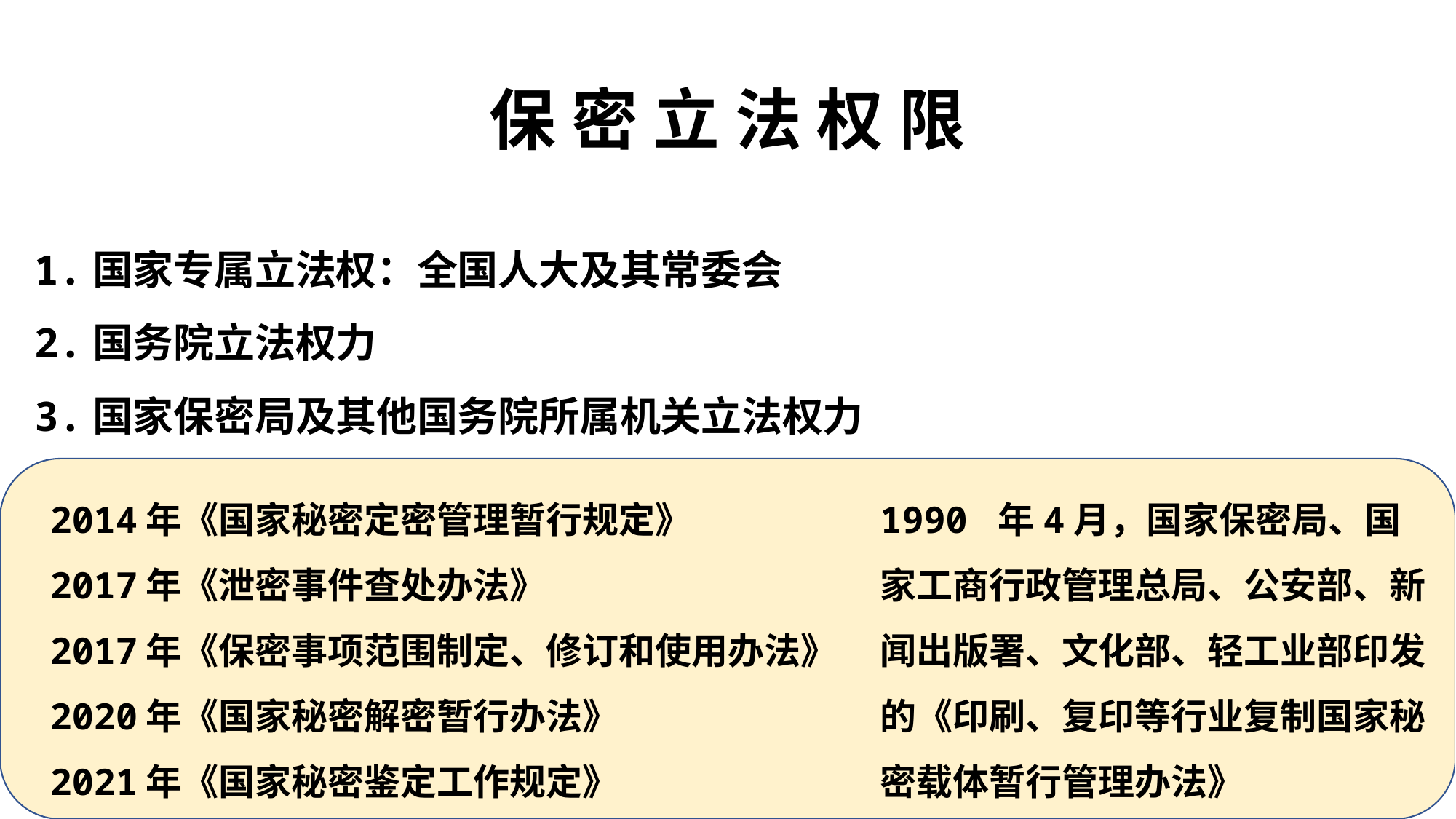

# 保 密 立 法 权 限
1.国家专属立法权：全国人大及其常委会
2.国务院立法权力
3.国家保密局及其他国务院所属机关立法权力
4.地方权力机关、行政机关的立法权
  (1)省、自治区、直辖市的人民代表大会及其常务委员会 地方性保密法规
  (2)较大的市的人民代表大会及其常务委员会           地方性保密法规
  (3)省、自治区、直辖市和较大的市的人民政府         保密规章
 2014年《国家秘密定密管理暂行规定》
 2017年《泄密事件查处办法》
 2017年《保密事项范围制定、修订和使用办法》
 2020年《国家秘密解密暂行办法》
 2021年《国家秘密鉴定工作规定》
1990 年4月，国家保密局、国家工商行政管理总局、公安部、新闻出版署、文化部、轻工业部印发的《印刷、复印等行业复制国家秘密载体暂行管理办法》